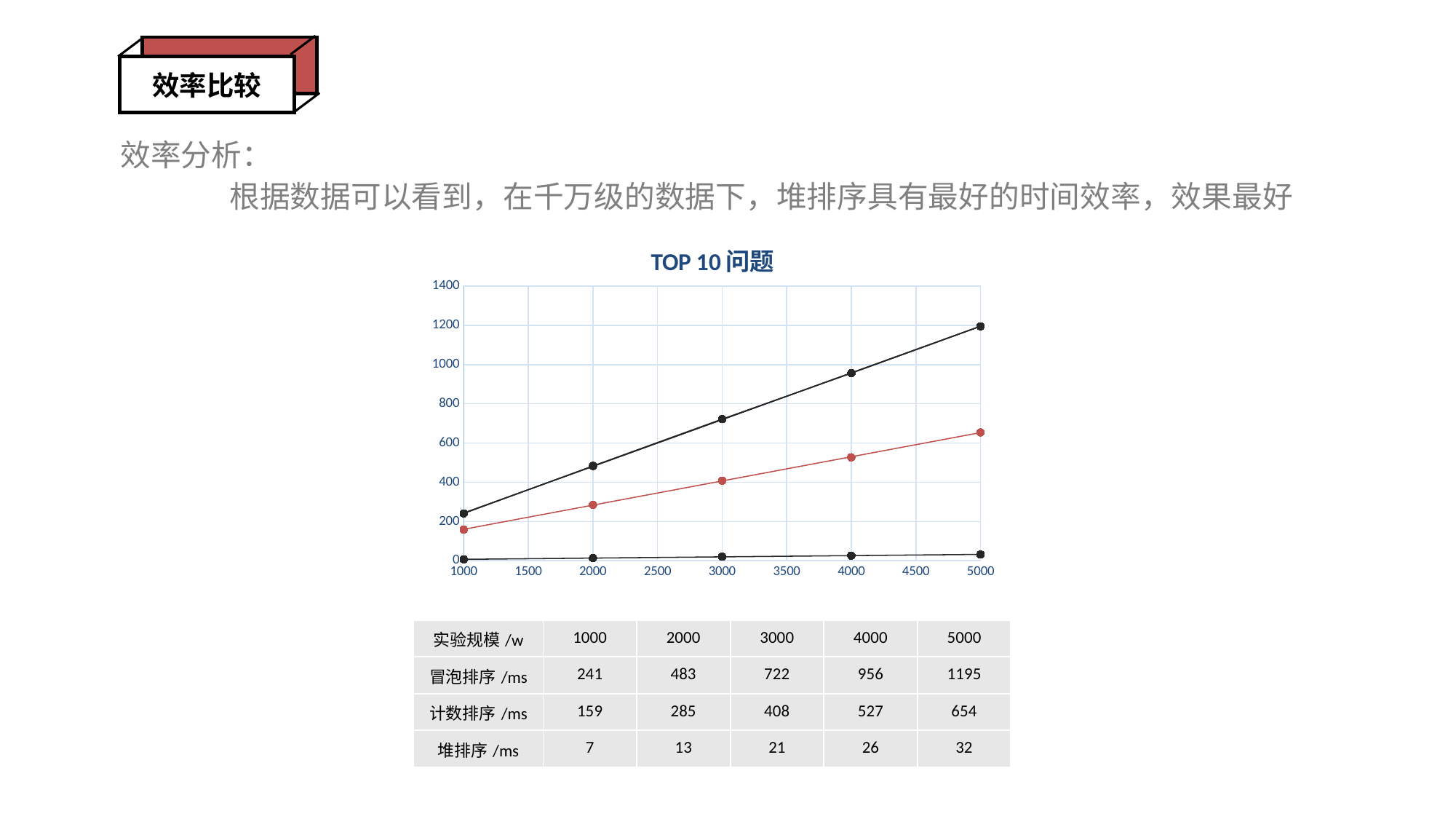

效率比较
效率分析：
	根据数据可以看到，在千万级的数据下，堆排序具有最好的时间效率，效果最好

### Chart: TOP 10问题

| Category |  |  |  |
|---|---|---|---|
| 实验规模/w | 1000 | 2000 | 3000 | 4000 | 5000 |
| --- | --- | --- | --- | --- | --- |
| 冒泡排序/ms | 241 | 483 | 722 | 956 | 1195 |
| 计数排序/ms | 159 | 285 | 408 | 527 | 654 |
| 堆排序/ms | 7 | 13 | 21 | 26 | 32 |